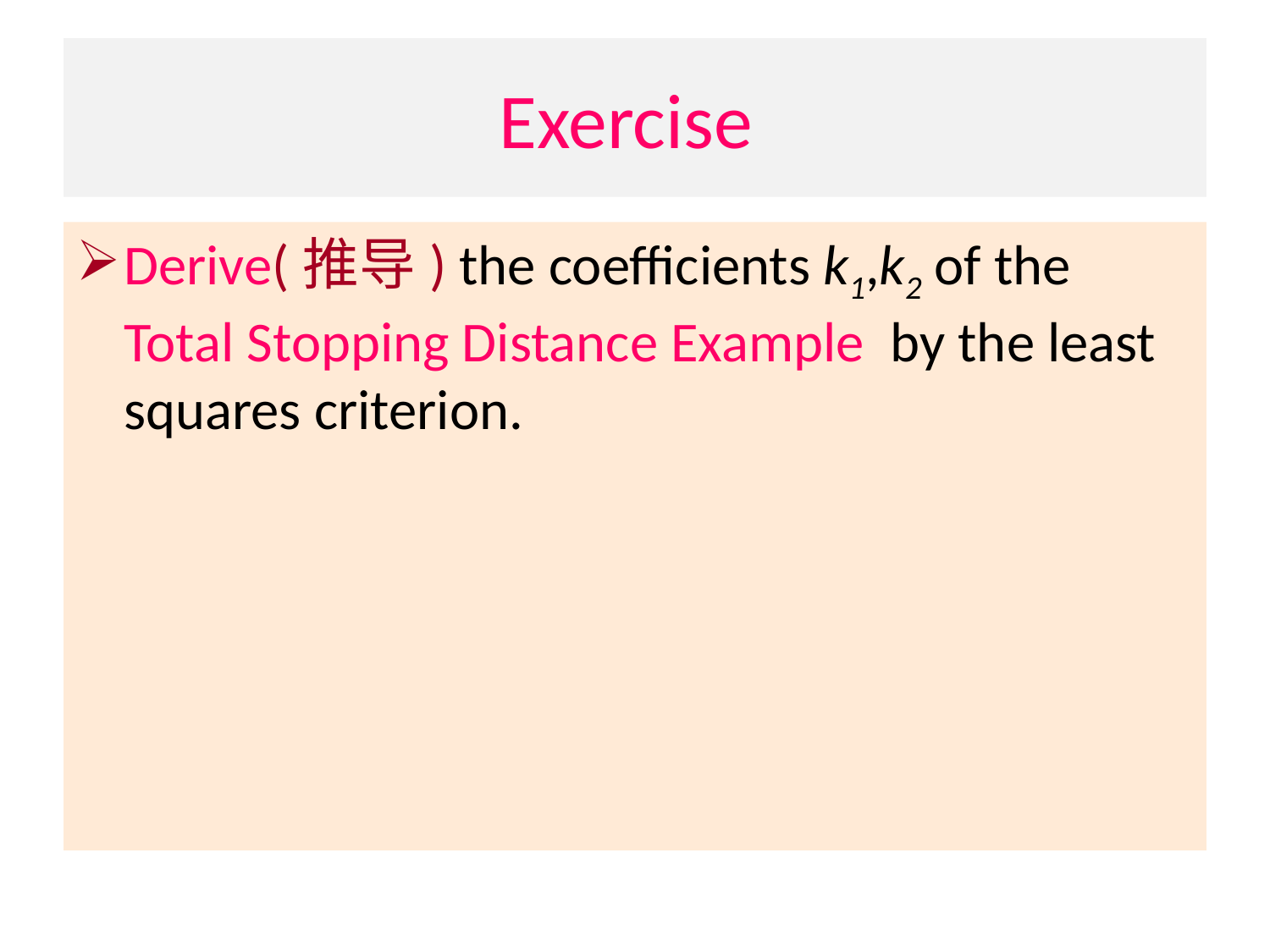

# Exercise
Derive(推导) the coefficients k1,k2 of the Total Stopping Distance Example  by the least squares criterion.